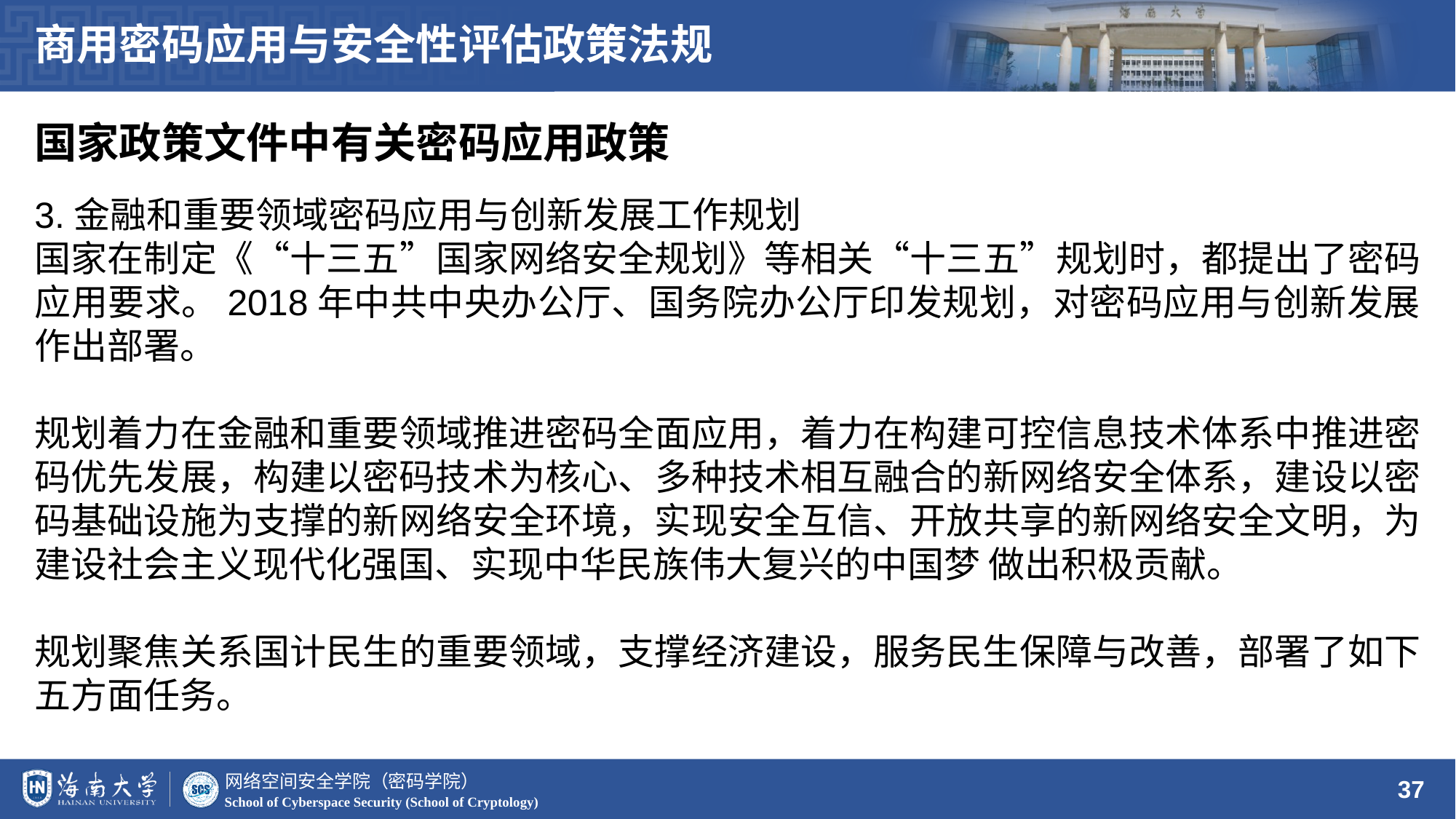

商用密码应用与安全性评估政策法规

国家政策文件中有关密码应用政策
3.金融和重要领域密码应用与创新发展工作规划
国家在制定《“十三五”国家网络安全规划》等相关“十三五”规划时，都提出了密码应用要求。2018年中共中央办公厅、国务院办公厅印发规划，对密码应用与创新发展作出部署。

规划着力在金融和重要领域推进密码全面应用，着力在构建可控信息技术体系中推进密码优先发展，构建以密码技术为核心、多种技术相互融合的新网络安全体系，建设以密码基础设施为支撑的新网络安全环境，实现安全互信、开放共享的新网络安全文明，为建设社会主义现代化强国、实现中华民族伟大复兴的中国梦 做出积极贡献。

规划聚焦关系国计民生的重要领域，支撑经济建设，服务民生保障与改善，部署了如下五方面任务。
37